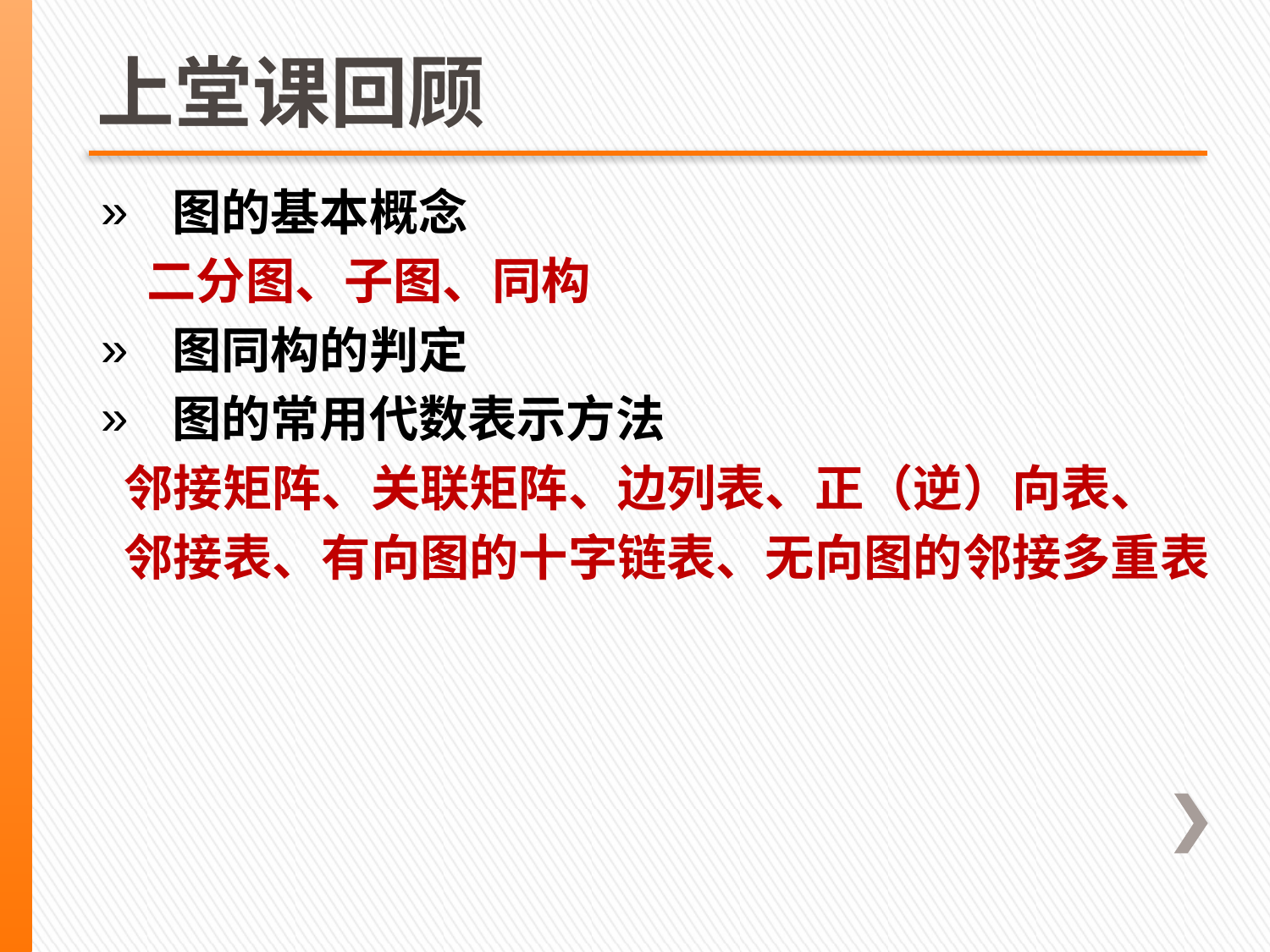

# 上堂课回顾
 图的基本概念
   二分图、子图、同构
 图同构的判定
 图的常用代数表示方法
 邻接矩阵、关联矩阵、边列表、正（逆）向表、
 邻接表、有向图的十字链表、无向图的邻接多重表